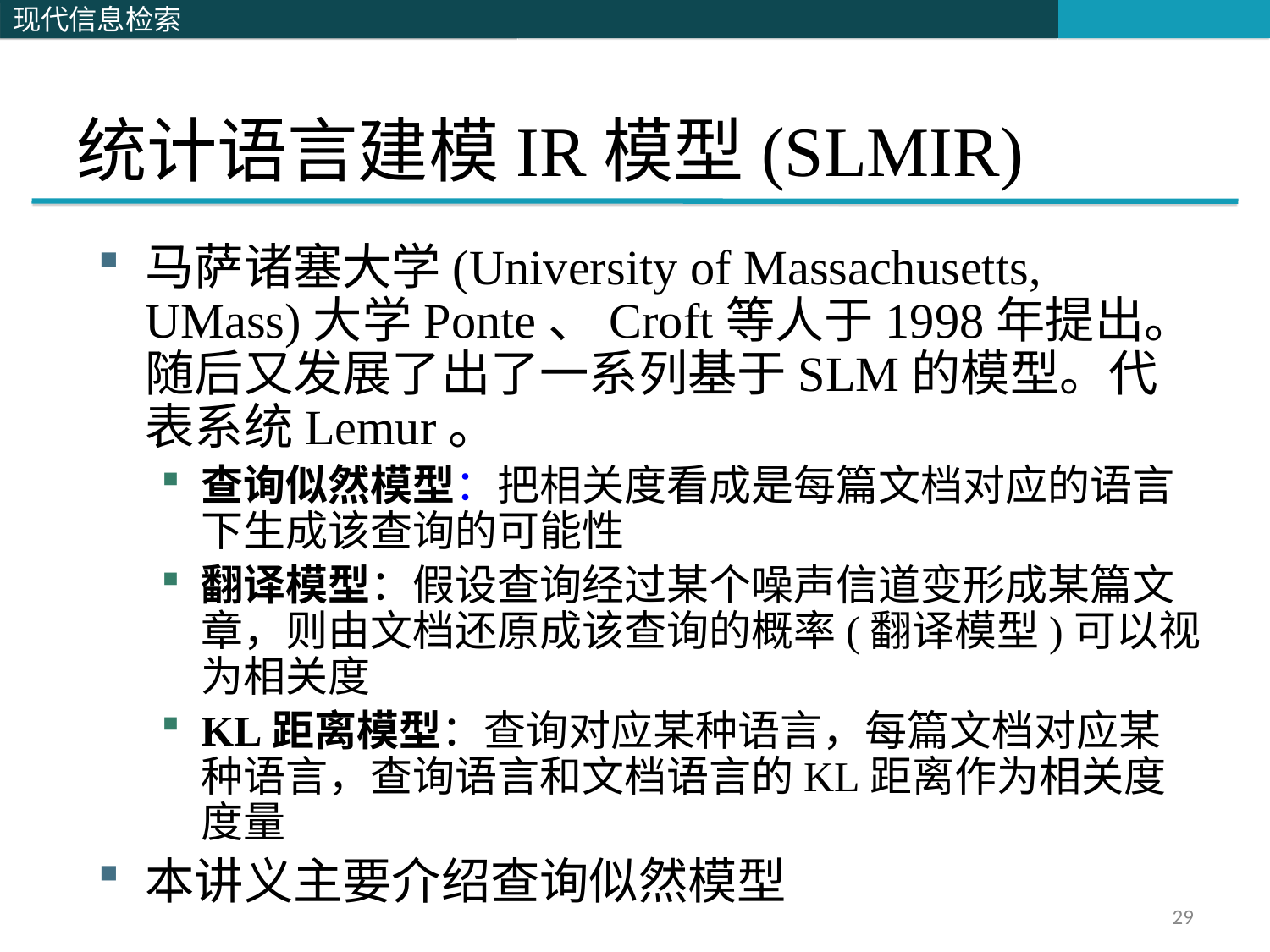

# 统计语言建模IR模型(SLMIR)
马萨诸塞大学(University of Massachusetts, UMass)大学Ponte、Croft等人于1998年提出。随后又发展了出了一系列基于SLM的模型。代表系统Lemur。
查询似然模型：把相关度看成是每篇文档对应的语言下生成该查询的可能性
翻译模型：假设查询经过某个噪声信道变形成某篇文章，则由文档还原成该查询的概率(翻译模型)可以视为相关度
KL距离模型：查询对应某种语言，每篇文档对应某种语言，查询语言和文档语言的KL距离作为相关度度量
本讲义主要介绍查询似然模型
29